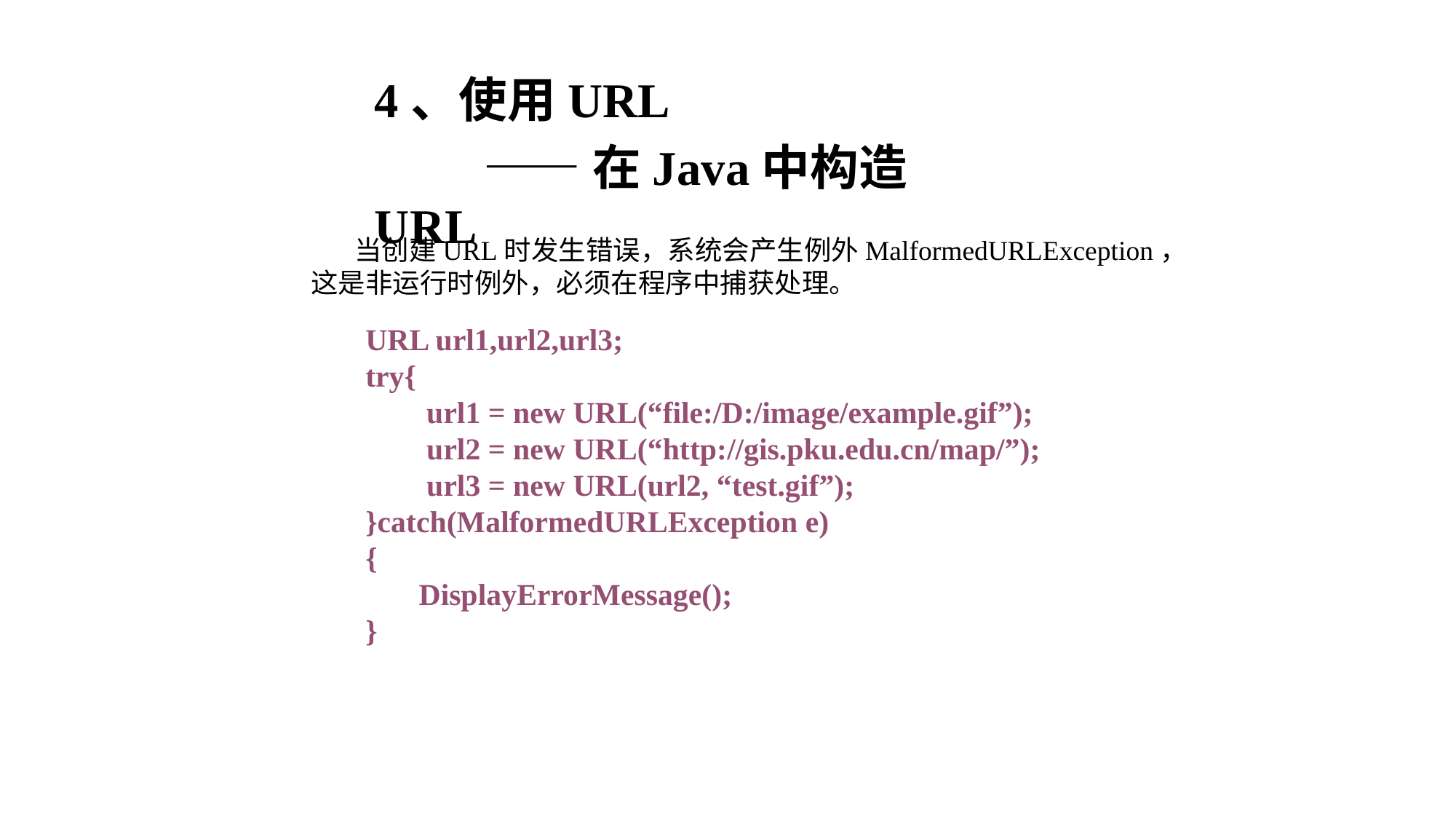

4、使用URL
	——在Java中构造URL
      当创建URL时发生错误，系统会产生例外MalformedURLException，这是非运行时例外，必须在程序中捕获处理。

URL url1,url2,url3;
try{
        url1 = new URL(“file:/D:/image/example.gif”);
        url2 = new URL(“http://gis.pku.edu.cn/map/”);
        url3 = new URL(url2, “test.gif”);
}catch(MalformedURLException e)
{
       DisplayErrorMessage();
}